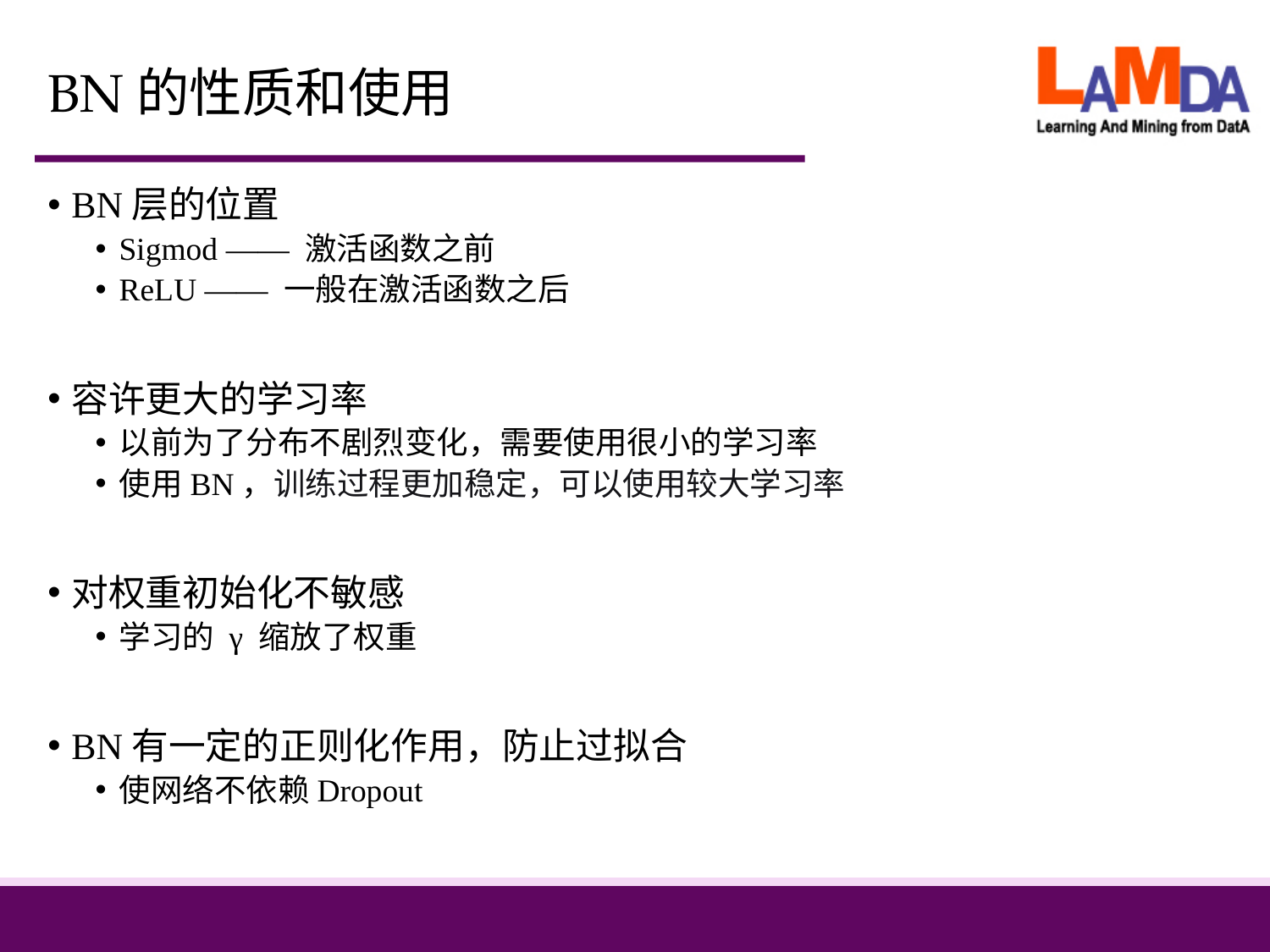

# BN的性质和使用
BN层的位置
Sigmod —— 激活函数之前
ReLU —— 一般在激活函数之后

容许更大的学习率
以前为了分布不剧烈变化，需要使用很小的学习率
使用BN，训练过程更加稳定，可以使用较大学习率

对权重初始化不敏感
学习的 γ 缩放了权重

BN有一定的正则化作用，防止过拟合
使网络不依赖Dropout